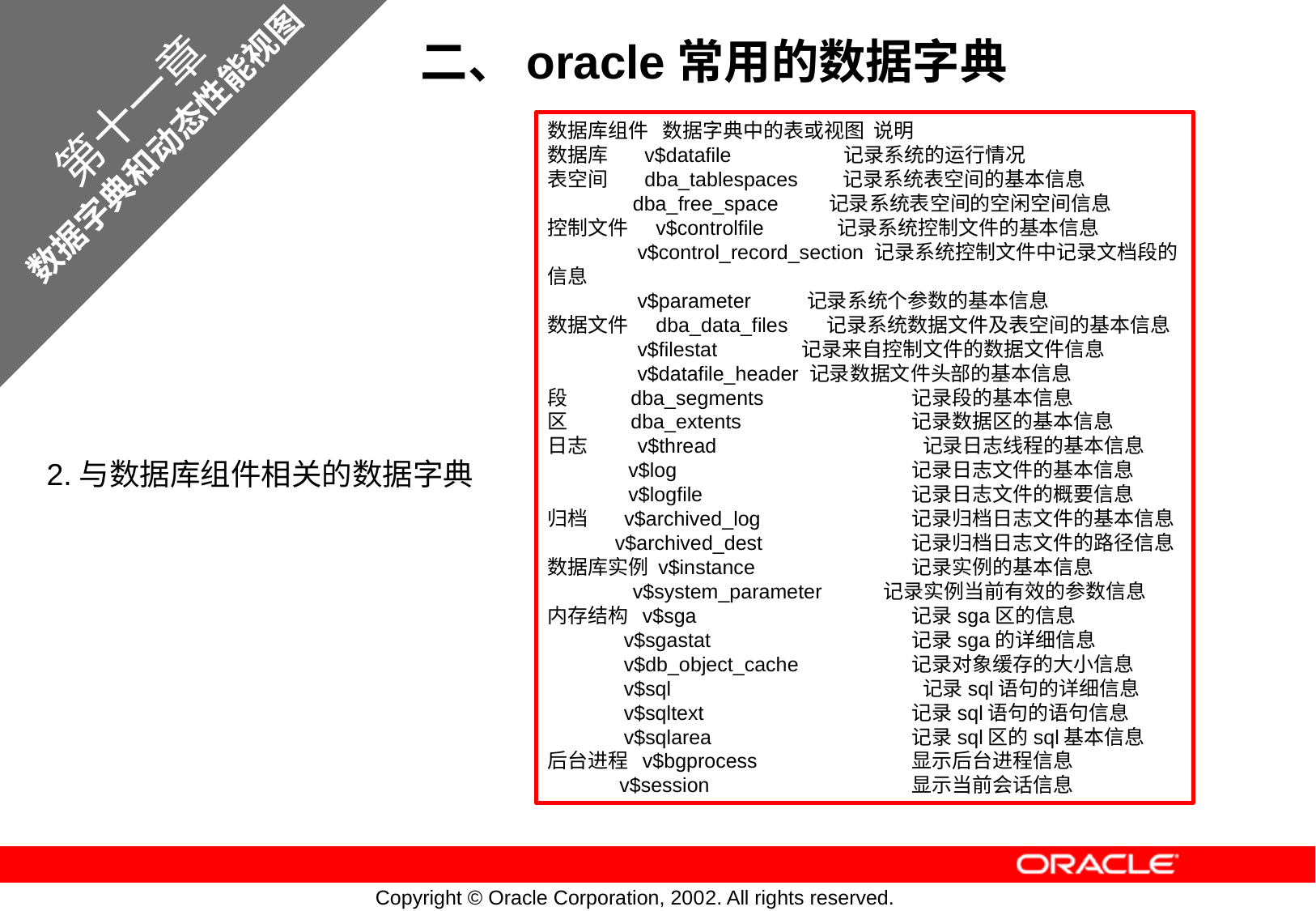

第十一章
数据字典和动态性能视图
二、oracle常用的数据字典
数据库组件   数据字典中的表或视图  说明
数据库       v$datafile                   记录系统的运行情况
表空间       dba_tablespaces       记录系统表空间的基本信息
                  dba_free_space        记录系统表空间的空闲空间信息
控制文件     v$controlfile            记录系统控制文件的基本信息
                   v$control_record_section 记录系统控制文件中记录文档段的信息
                   v$parameter         记录系统个参数的基本信息
数据文件     dba_data_files      记录系统数据文件及表空间的基本信息
                   v$filestat              记录来自控制文件的数据文件信息
                   v$datafile_header 记录数据文件头部的基本信息
段             dba_segments 		记录段的基本信息
区             dba_extents 		记录数据区的基本信息
日志          v$thread		 记录日志线程的基本信息
                 v$log 		记录日志文件的基本信息
                 v$logfile 		记录日志文件的概要信息
归档       v$archived_log 		记录归档日志文件的基本信息
              v$archived_dest 		记录归档日志文件的路径信息
数据库实例 v$instance 		记录实例的基本信息
                  v$system_parameter          记录实例当前有效的参数信息
内存结构  v$sga 		记录sga区的信息
                v$sgastat 		记录sga的详细信息
                v$db_object_cache 	记录对象缓存的大小信息
                v$sql     		 记录sql语句的详细信息
                v$sqltext  		记录sql语句的语句信息
                v$sqlarea  		记录sql区的sql基本信息
后台进程  v$bgprocess 		显示后台进程信息
               v$session   		显示当前会话信息
2.与数据库组件相关的数据字典